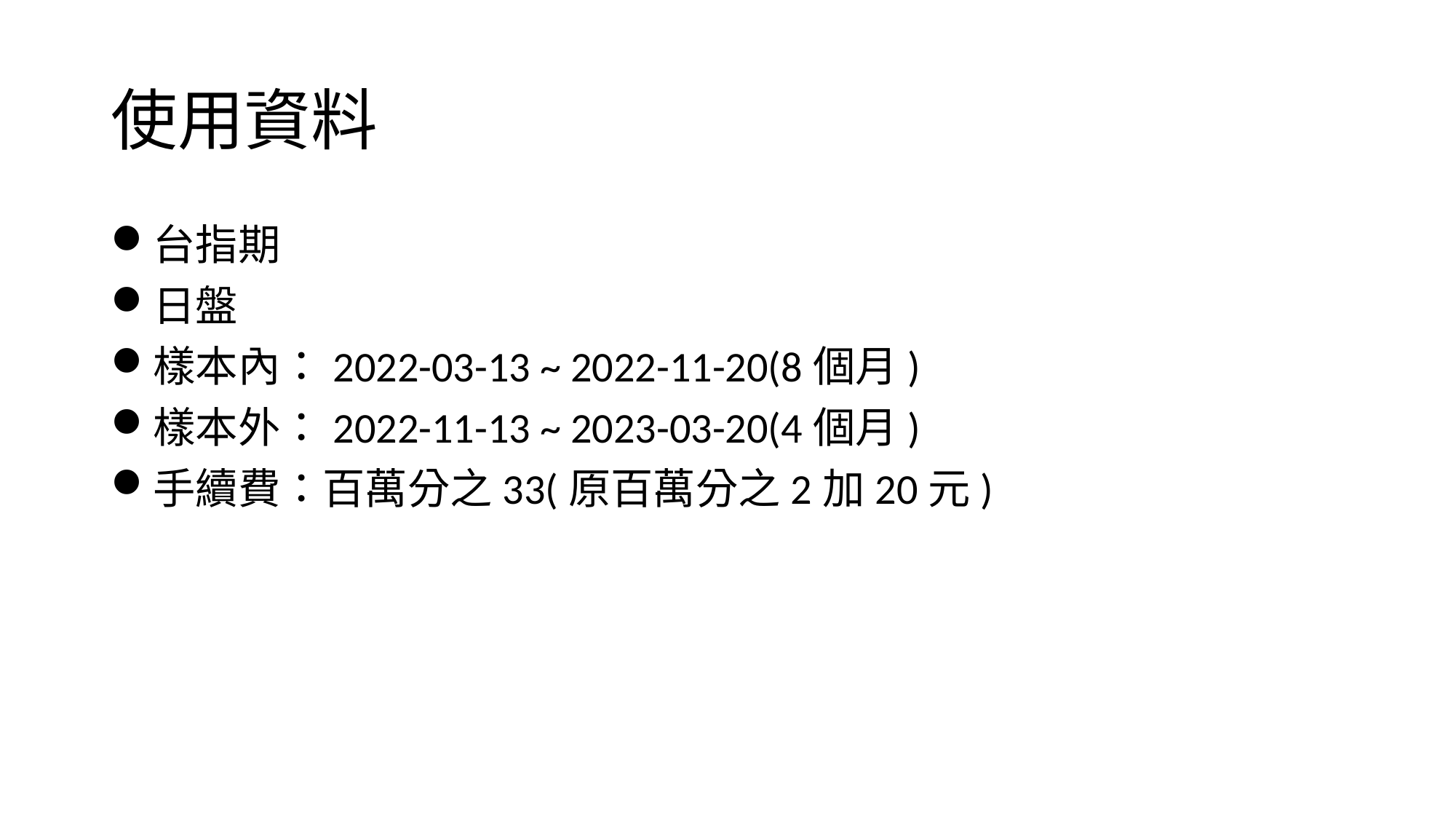

# 使用資料
台指期
日盤
樣本內：2022-03-13 ~ 2022-11-20(8個月)
樣本外：2022-11-13 ~ 2023-03-20(4個月)
手續費：百萬分之33(原百萬分之2加20元)